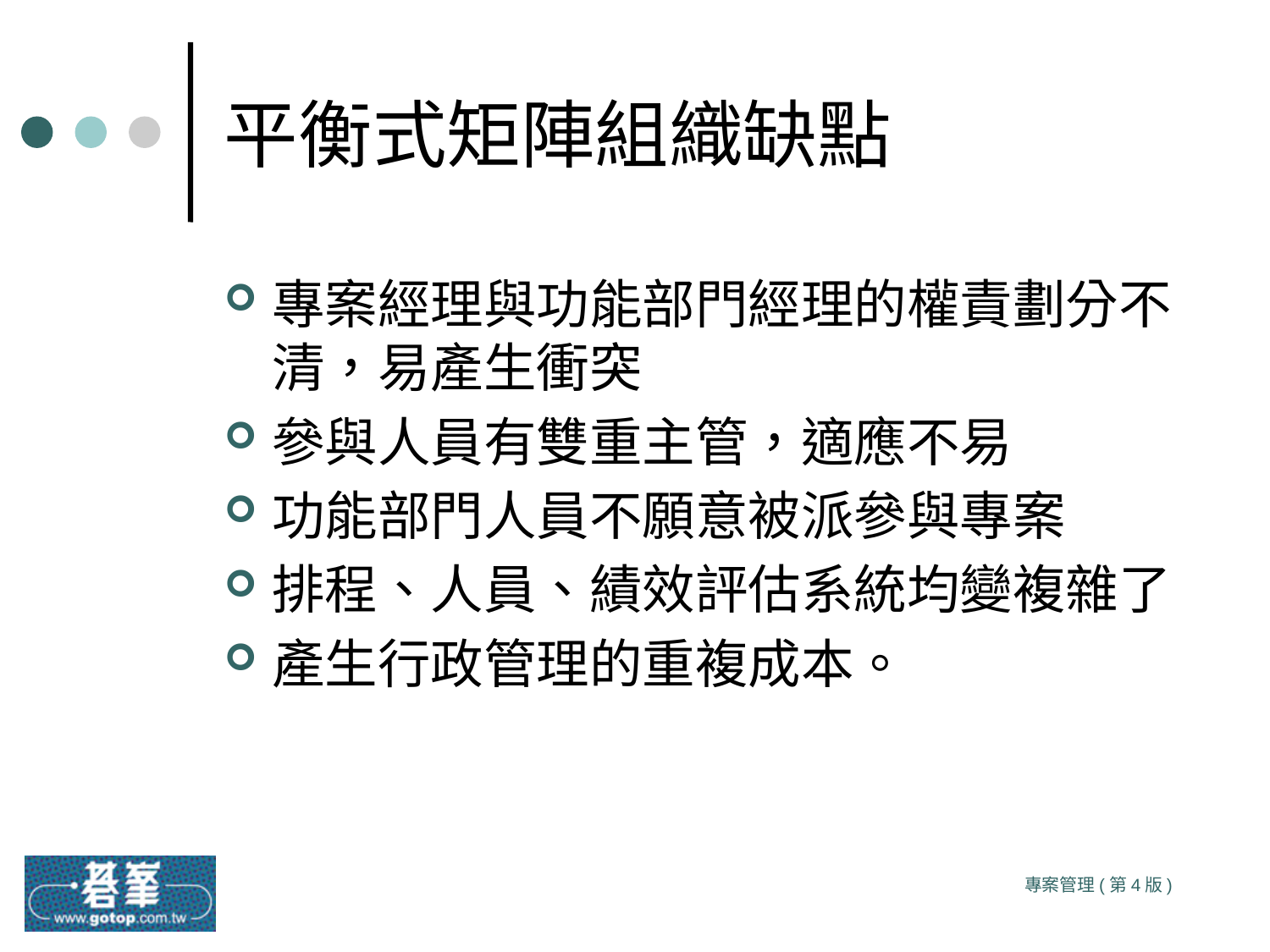

# 平衡式矩陣組織缺點
專案經理與功能部門經理的權責劃分不清，易產生衝突
參與人員有雙重主管，適應不易
功能部門人員不願意被派參與專案
排程、人員、績效評估系統均變複雜了
產生行政管理的重複成本。

專案管理(第4版)